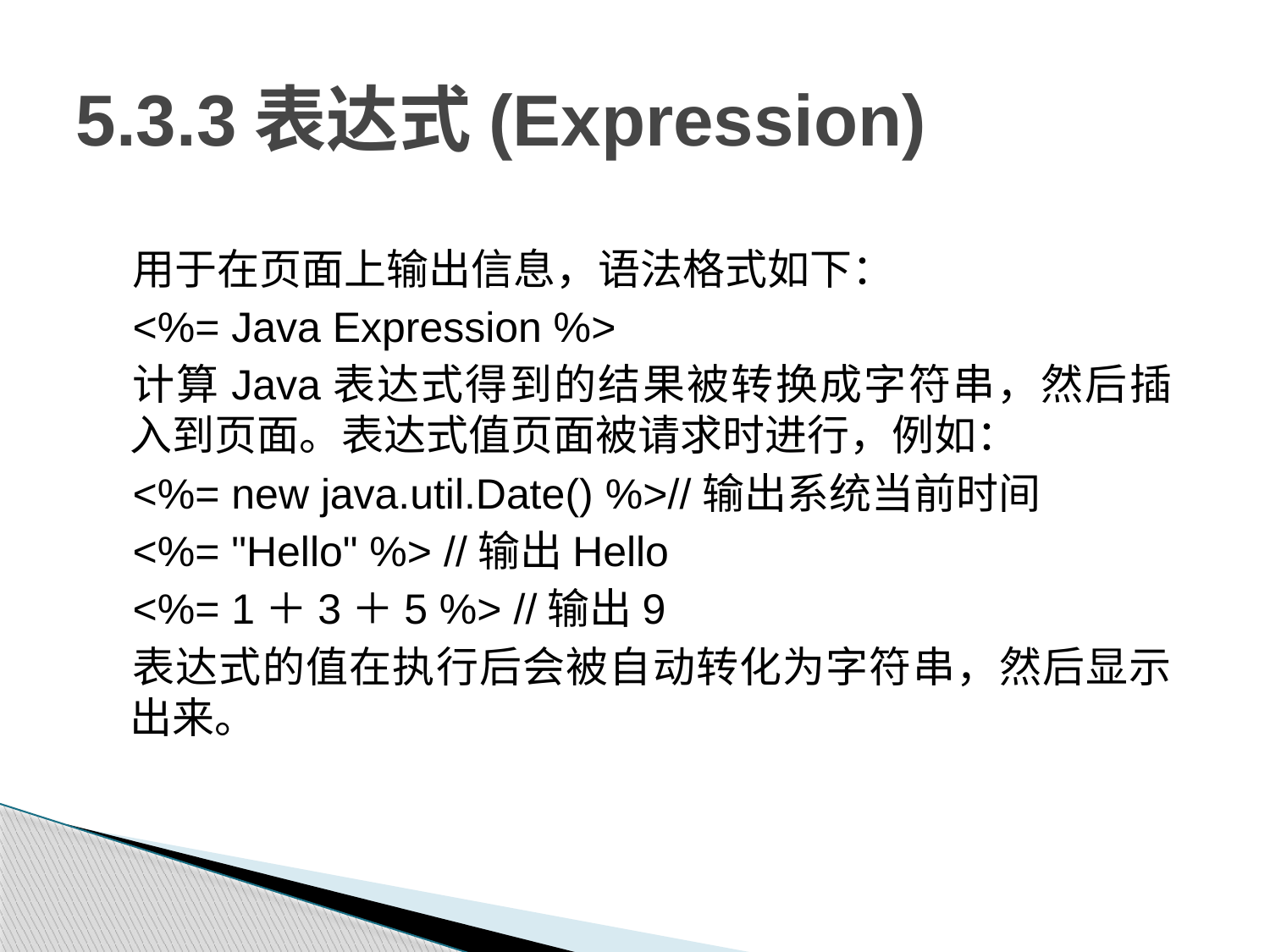

# 5.3.3表达式(Expression)
用于在页面上输出信息，语法格式如下：
<%= Java Expression %>
计算Java表达式得到的结果被转换成字符串，然后插入到页面。表达式值页面被请求时进行，例如：
<%= new java.util.Date() %>//输出系统当前时间
<%= "Hello" %> //输出Hello
<%= 1＋3＋5 %> //输出9
表达式的值在执行后会被自动转化为字符串，然后显示出来。